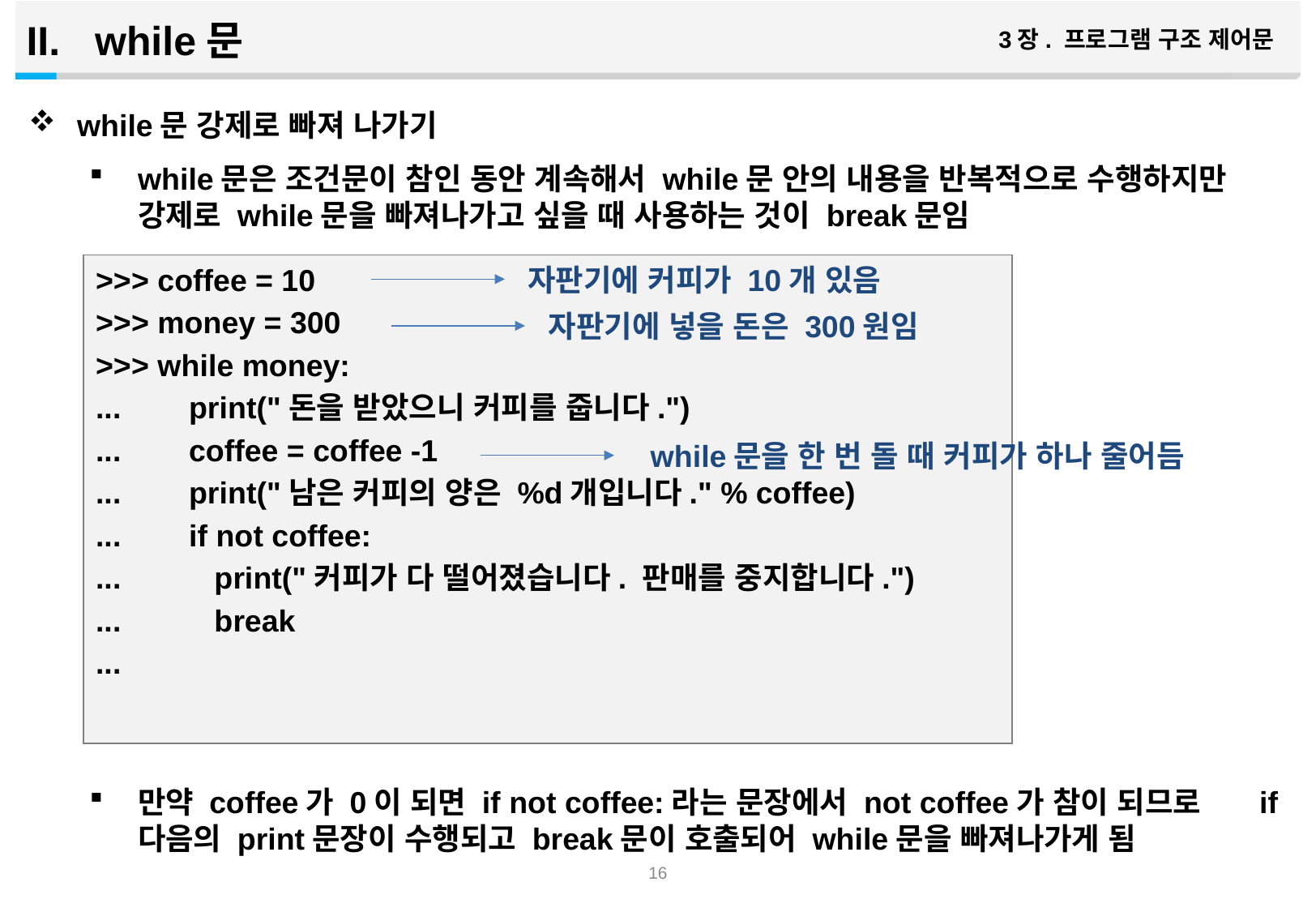

while문
3장. 프로그램 구조 제어문
while문 강제로 빠져 나가기
while문은 조건문이 참인 동안 계속해서 while문 안의 내용을 반복적으로 수행하지만 강제로 while문을 빠져나가고 싶을 때 사용하는 것이 break문임

만약 coffee가 0이 되면 if not coffee:라는 문장에서 not coffee가 참이 되므로      if 다음의 print문장이 수행되고 break문이 호출되어 while문을 빠져나가게 됨
>>> coffee = 10
>>> money = 300
>>> while money:
...        print("돈을 받았으니 커피를 줍니다.")
...        coffee = coffee -1
...        print("남은 커피의 양은 %d개입니다." % coffee)
...        if not coffee:
...           print("커피가 다 떨어졌습니다. 판매를 중지합니다.")
...           break
...
자판기에 커피가 10개 있음
자판기에 넣을 돈은 300원임
while문을 한 번 돌 때 커피가 하나 줄어듬
16